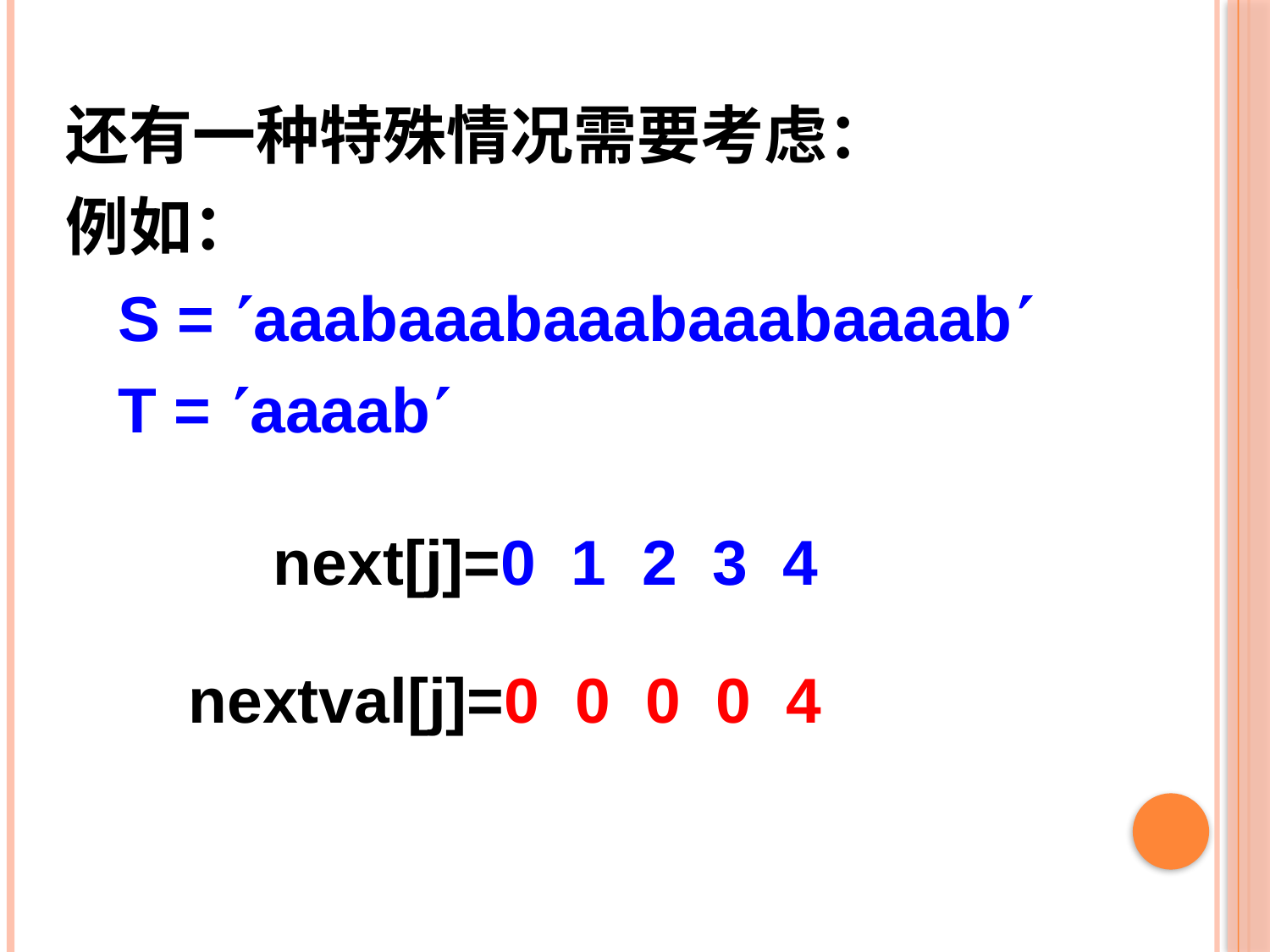

还有一种特殊情况需要考虑：
例如：
   S = ′aaabaaabaaabaaabaaaab′
   T = ′aaaab′
next[j]=0  1  2  3  4
nextval[j]=0  0  0  0  4